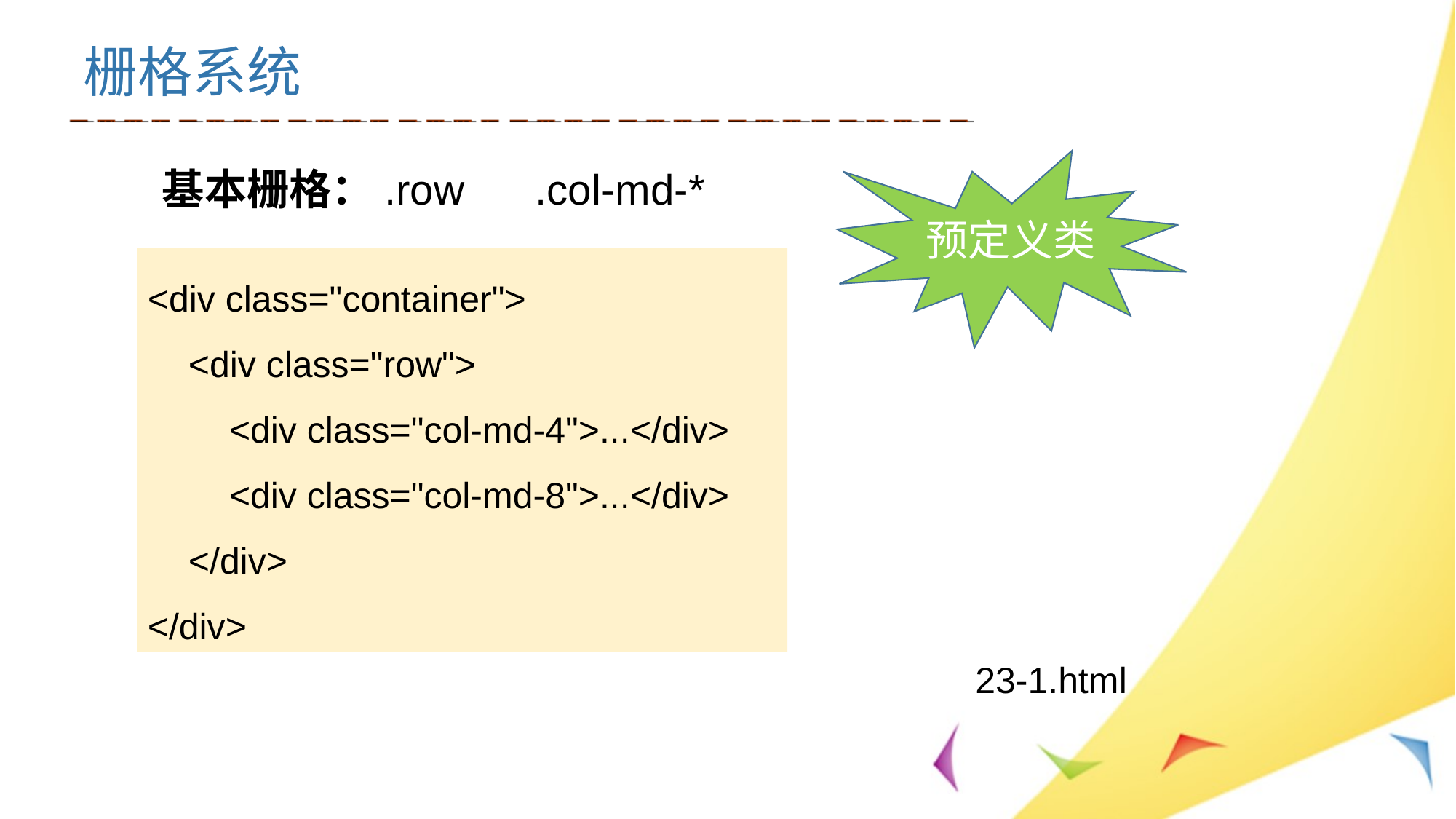

# 栅格系统

基本栅格：.row      .col-md-*
预定义类
<div class="container">
    <div class="row">
        <div class="col-md-4">...</div>
        <div class="col-md-8">...</div>
    </div>
</div>
23-1.html